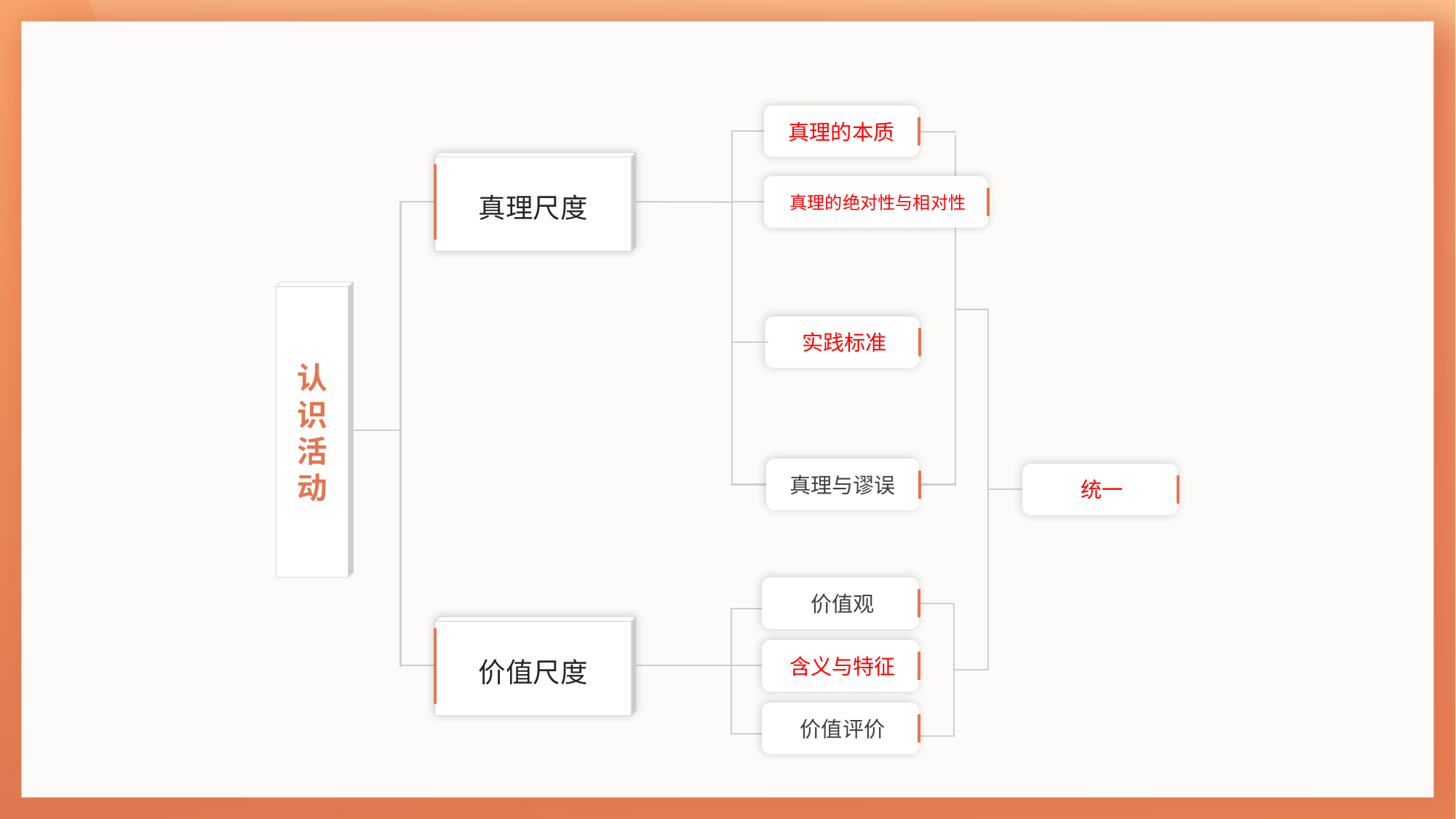

真理的本质
真理尺度
真理的绝对性与相对性
认识活动
实践标准
真理与谬误
统一
价值观
价值尺度
含义与特征
价值评价